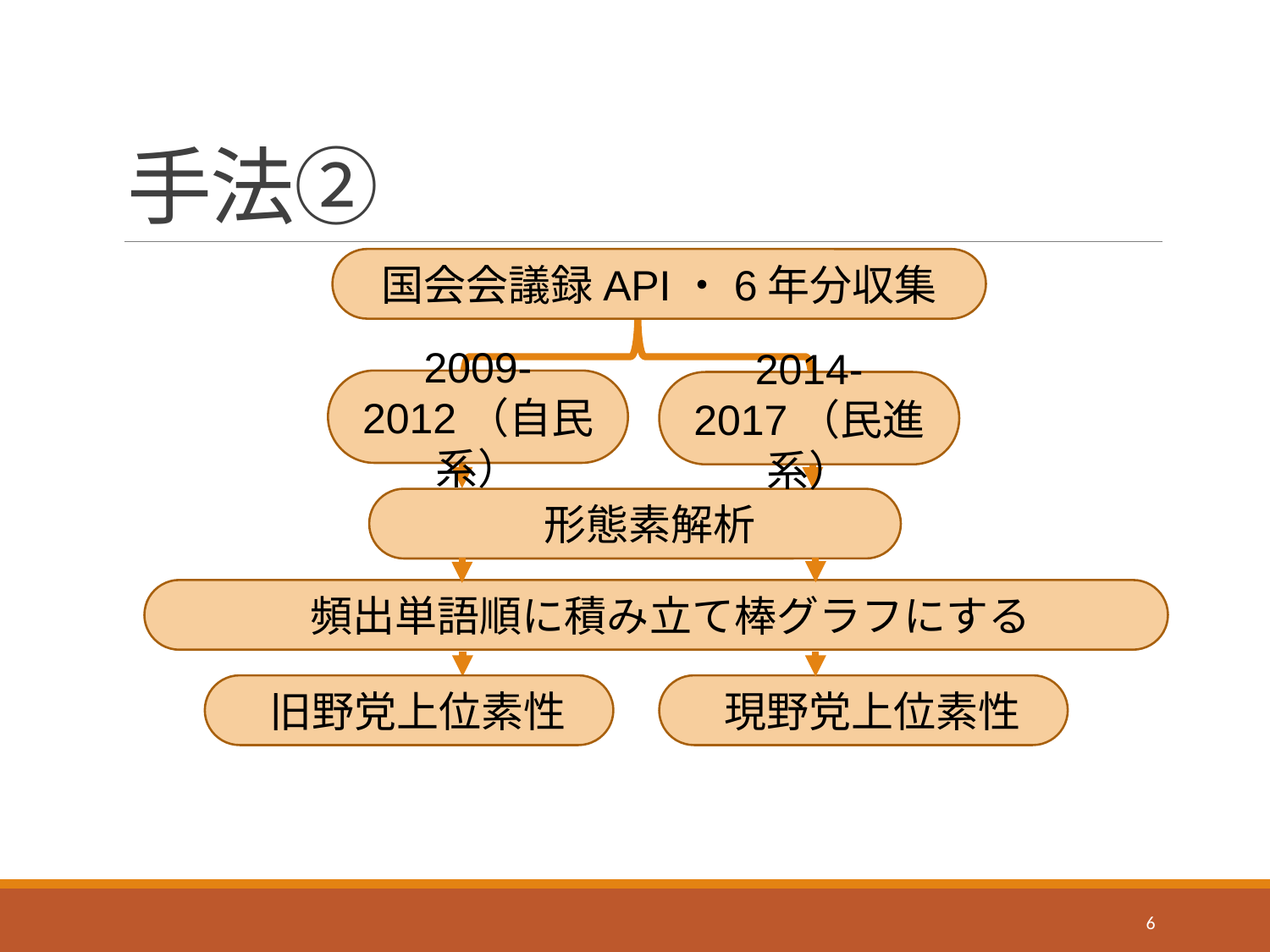

# 手法②

国会会議録API・6年分収集
2009-2012（自民系）
2014-2017（民進系）
  形態素解析
  頻出単語順に積み立て棒グラフにする
　旧野党上位素性
　現野党上位素性
6